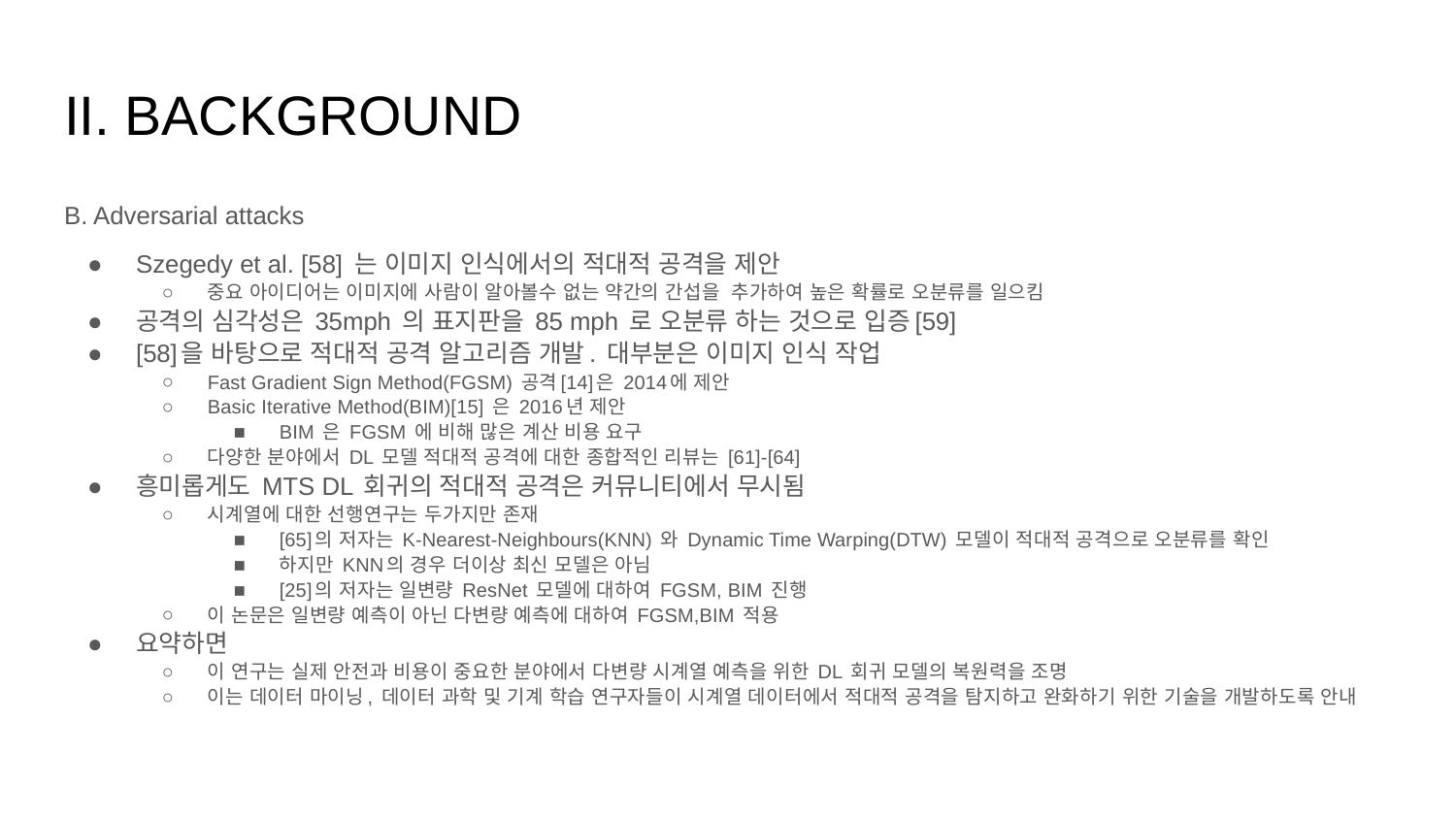

# II. BACKGROUND

B. Adversarial attacks
Szegedy et al. [58] 는 이미지 인식에서의 적대적 공격을 제안
중요 아이디어는 이미지에 사람이 알아볼수 없는 약간의 간섭을  추가하여 높은 확률로 오분류를 일으킴
공격의 심각성은 35mph 의 표지판을 85 mph 로 오분류 하는 것으로 입증[59]
[58]을 바탕으로 적대적 공격 알고리즘 개발. 대부분은 이미지 인식 작업
Fast Gradient Sign Method(FGSM) 공격[14]은 2014에 제안
Basic Iterative Method(BIM)[15] 은 2016년 제안
BIM 은 FGSM 에 비해 많은 계산 비용 요구
다양한 분야에서 DL 모델 적대적 공격에 대한 종합적인 리뷰는 [61]-[64]
흥미롭게도 MTS DL 회귀의 적대적 공격은 커뮤니티에서 무시됨
시계열에 대한 선행연구는 두가지만 존재
[65]의 저자는 K-Nearest-Neighbours(KNN) 와 Dynamic Time Warping(DTW) 모델이 적대적 공격으로 오분류를 확인
하지만 KNN의 경우 더이상 최신 모델은 아님
[25]의 저자는 일변량 ResNet 모델에 대하여 FGSM, BIM 진행
이 논문은 일변량 예측이 아닌 다변량 예측에 대하여 FGSM,BIM 적용
요약하면
이 연구는 실제 안전과 비용이 중요한 분야에서 다변량 시계열 예측을 위한 DL 회귀 모델의 복원력을 조명
이는 데이터 마이닝, 데이터 과학 및 기계 학습 연구자들이 시계열 데이터에서 적대적 공격을 탐지하고 완화하기 위한 기술을 개발하도록 안내